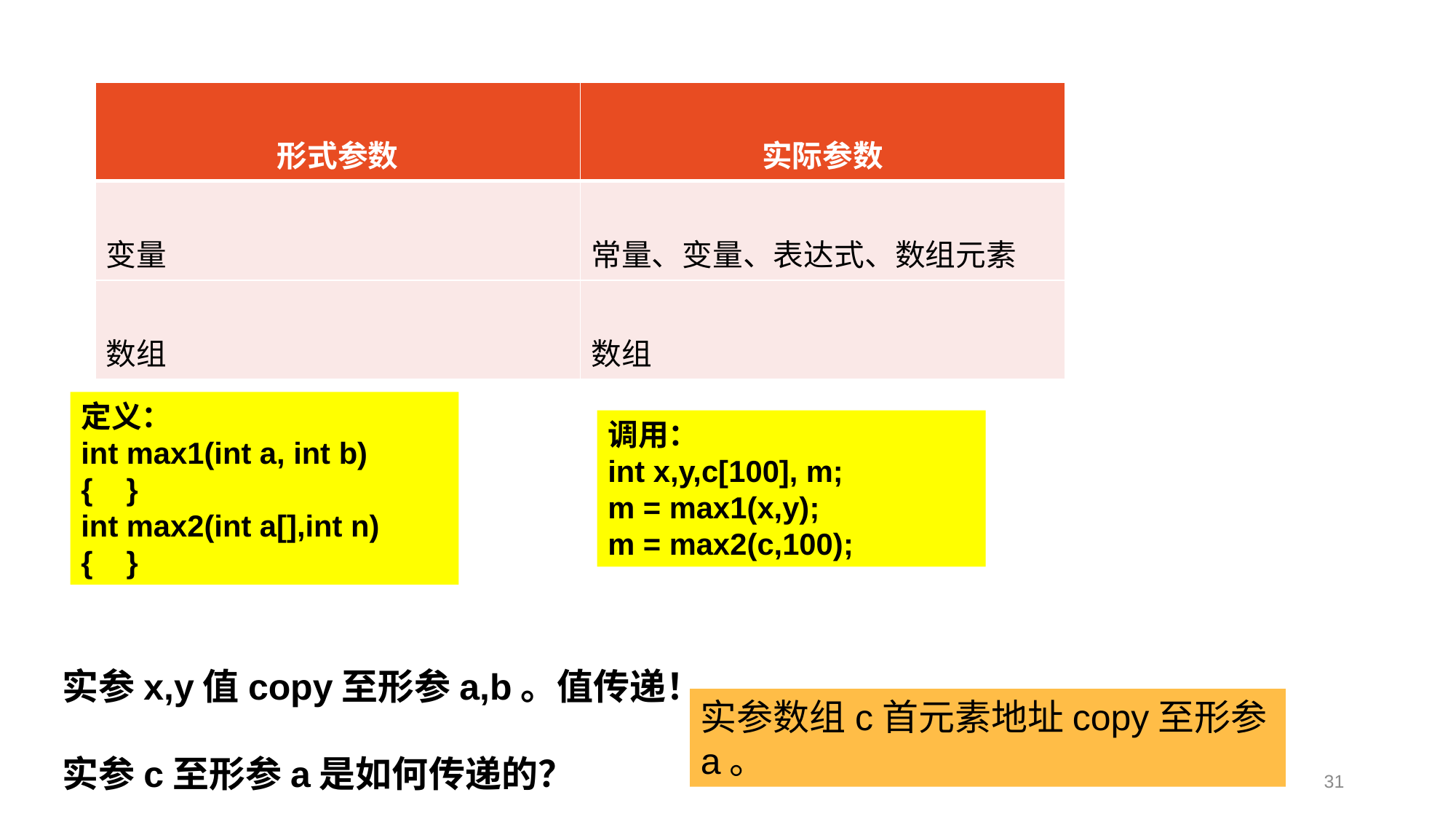

| 形式参数 | 实际参数 |
| --- | --- |
| 变量 | 常量、变量、表达式、数组元素 |
| 数组 | 数组 |
定义：
int max1(int a, int b)
{    }
int max2(int a[],int n)
{    }
调用：
int x,y,c[100], m;
m = max1(x,y);
m = max2(c,100);
实参x,y值copy至形参a,b。值传递！
实参c至形参a是如何传递的？
实参数组c首元素地址copy至形参a。
31